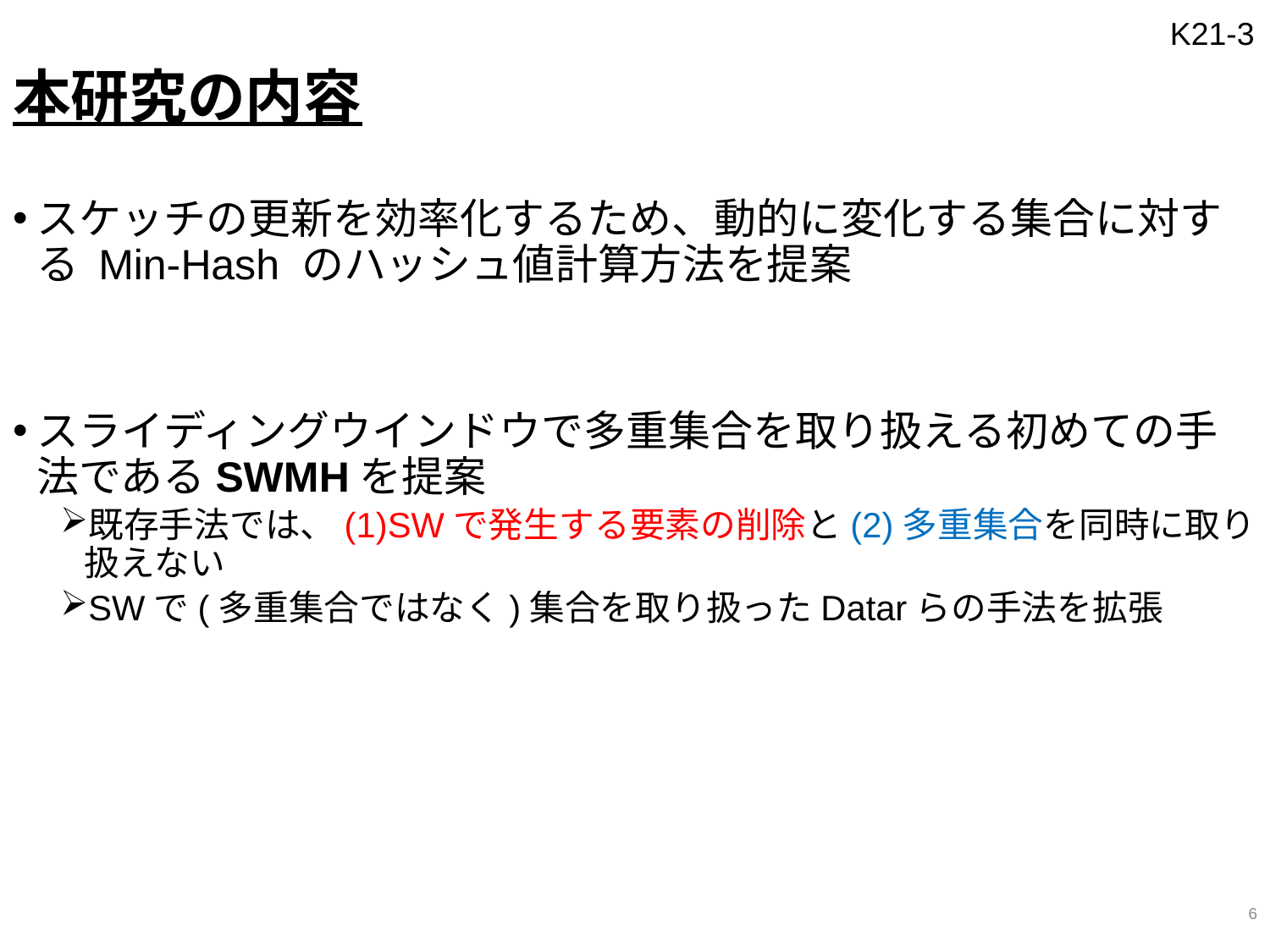

# 本研究の内容
スケッチの更新を効率化するため、動的に変化する集合に対する Min-Hash のハッシュ値計算方法を提案

スライディングウインドウで多重集合を取り扱える初めての手法であるSWMHを提案
既存手法では、(1)SWで発生する要素の削除と(2)多重集合を同時に取り扱えない
SWで(多重集合ではなく)集合を取り扱ったDatarらの手法を拡張

6